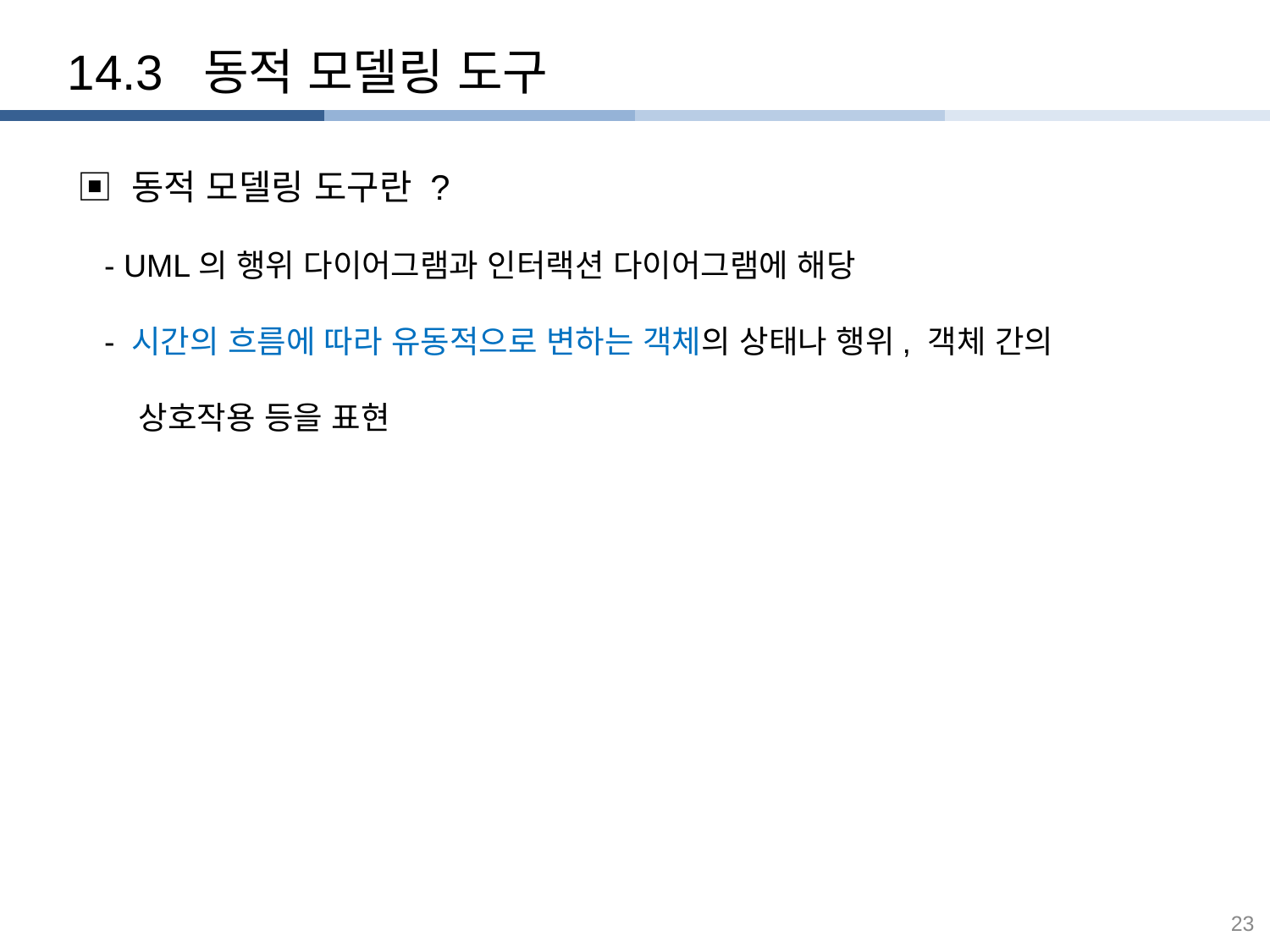

14.3  동적 모델링 도구
▣ 동적 모델링 도구란 ?
   - UML의 행위 다이어그램과 인터랙션 다이어그램에 해당
   - 시간의 흐름에 따라 유동적으로 변하는 객체의 상태나 행위, 객체 간의
      상호작용 등을 표현
23